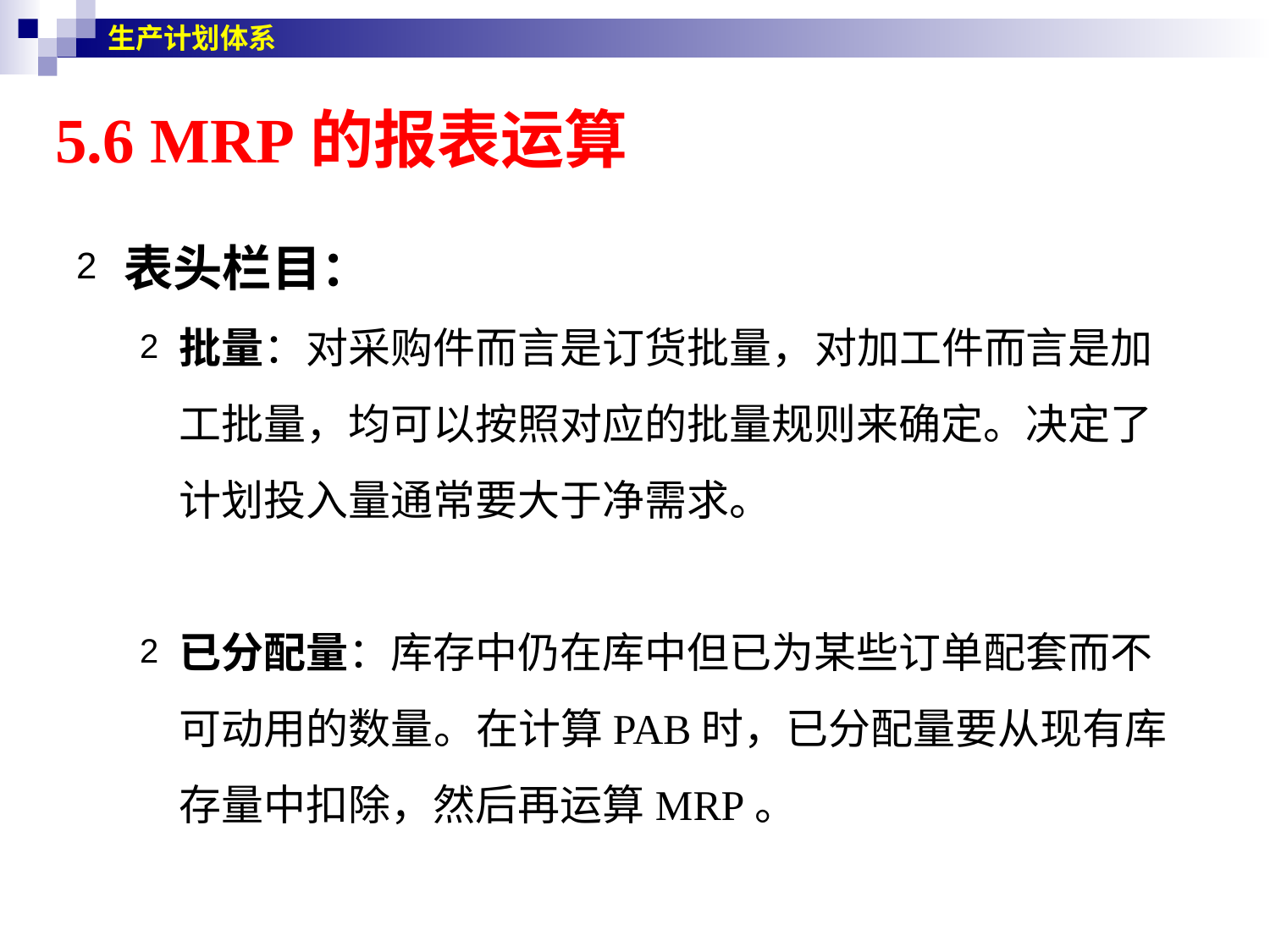

生产计划体系
# 5.6 MRP的报表运算
表头栏目：
批量：对采购件而言是订货批量，对加工件而言是加工批量，均可以按照对应的批量规则来确定。决定了计划投入量通常要大于净需求。

已分配量：库存中仍在库中但已为某些订单配套而不可动用的数量。在计算PAB时，已分配量要从现有库存量中扣除，然后再运算MRP。